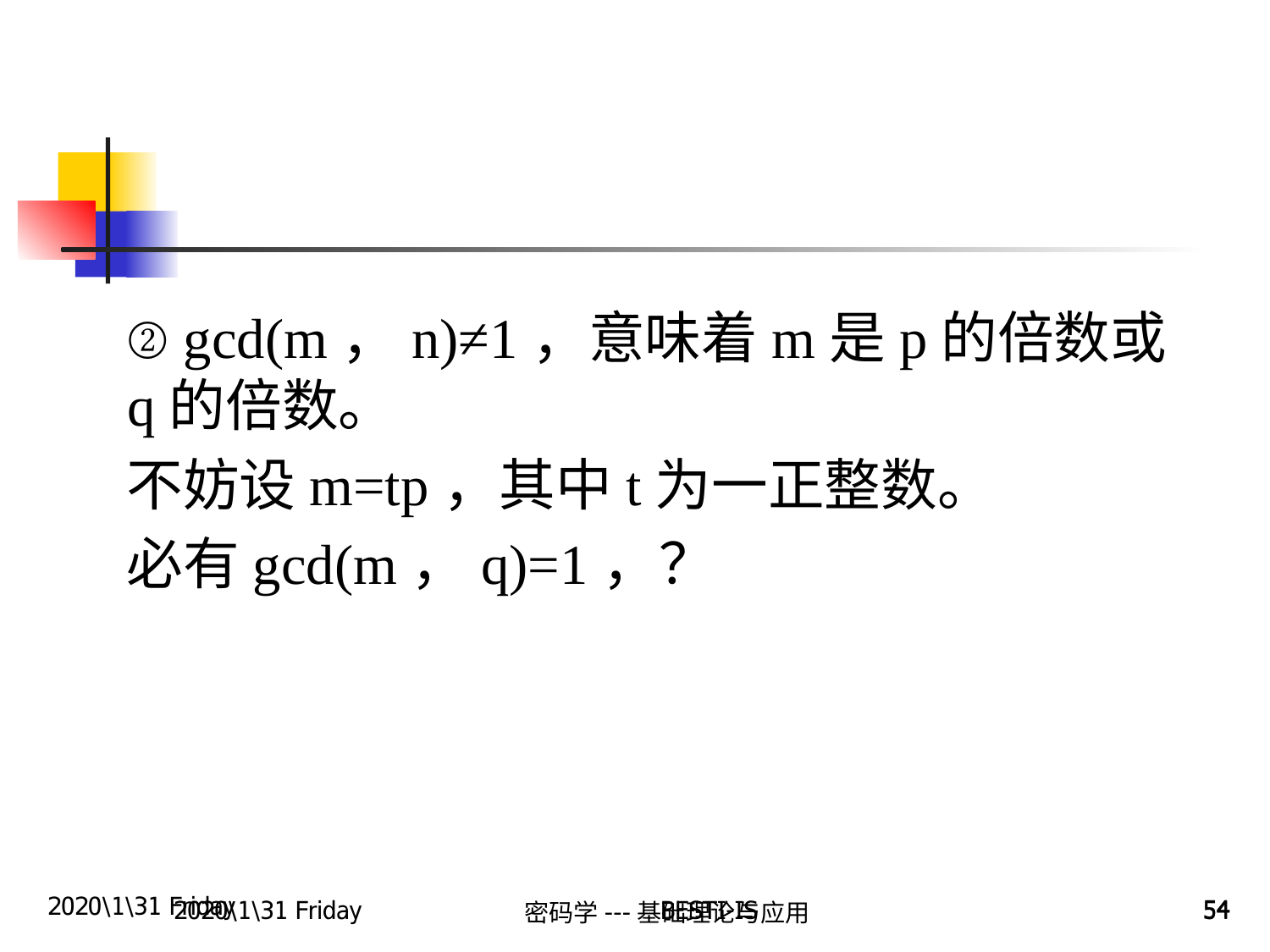

② gcd(m，n)≠1，意味着m是p的倍数或q的倍数。
不妨设m=tp，其中t为一正整数。
必有gcd(m，q)=1，？
2020\1\31 Friday
2020\1\31 Friday
BESTI-IS
54
54
密码学---基础理论与应用